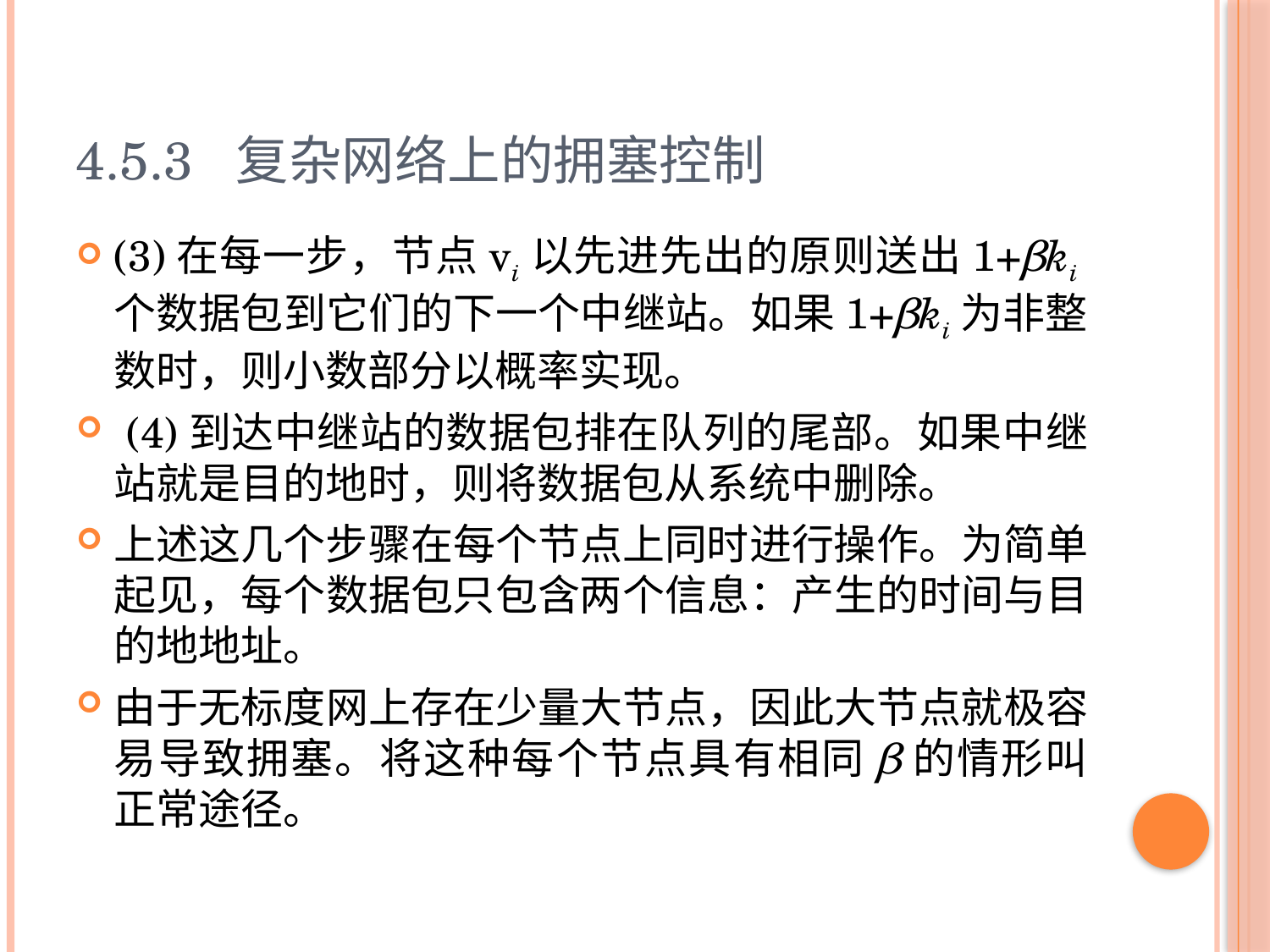

# 4.5.3  复杂网络上的拥塞控制
(3)在每一步，节点vi以先进先出的原则送出1+βki个数据包到它们的下一个中继站。如果1+βki为非整数时，则小数部分以概率实现。
 (4)到达中继站的数据包排在队列的尾部。如果中继站就是目的地时，则将数据包从系统中删除。
上述这几个步骤在每个节点上同时进行操作。为简单起见，每个数据包只包含两个信息：产生的时间与目的地地址。
由于无标度网上存在少量大节点，因此大节点就极容易导致拥塞。将这种每个节点具有相同β的情形叫正常途径。